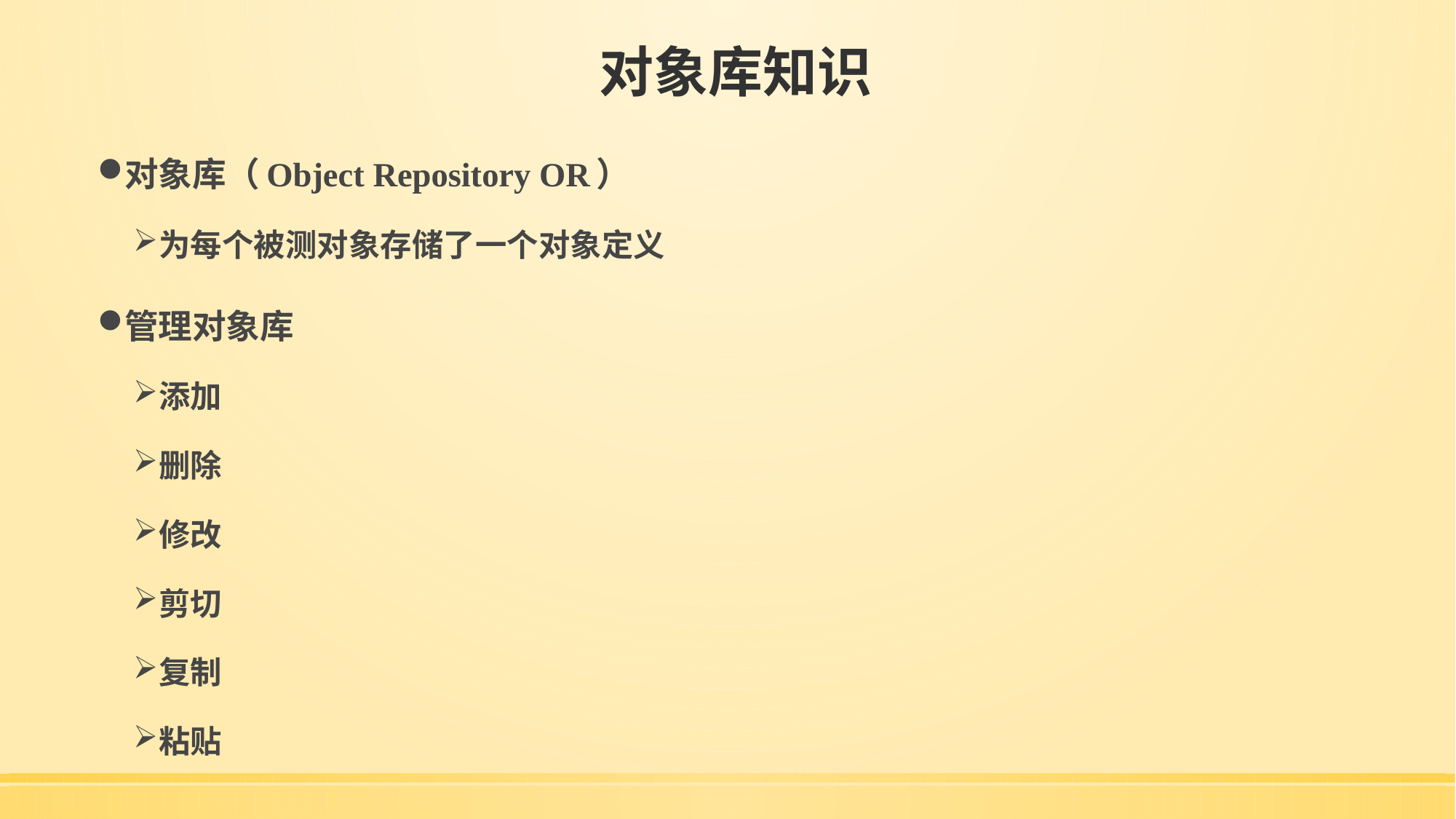

# 对象库知识
对象库（Object Repository OR）
为每个被测对象存储了一个对象定义
管理对象库
添加
删除
修改
剪切
复制
粘贴